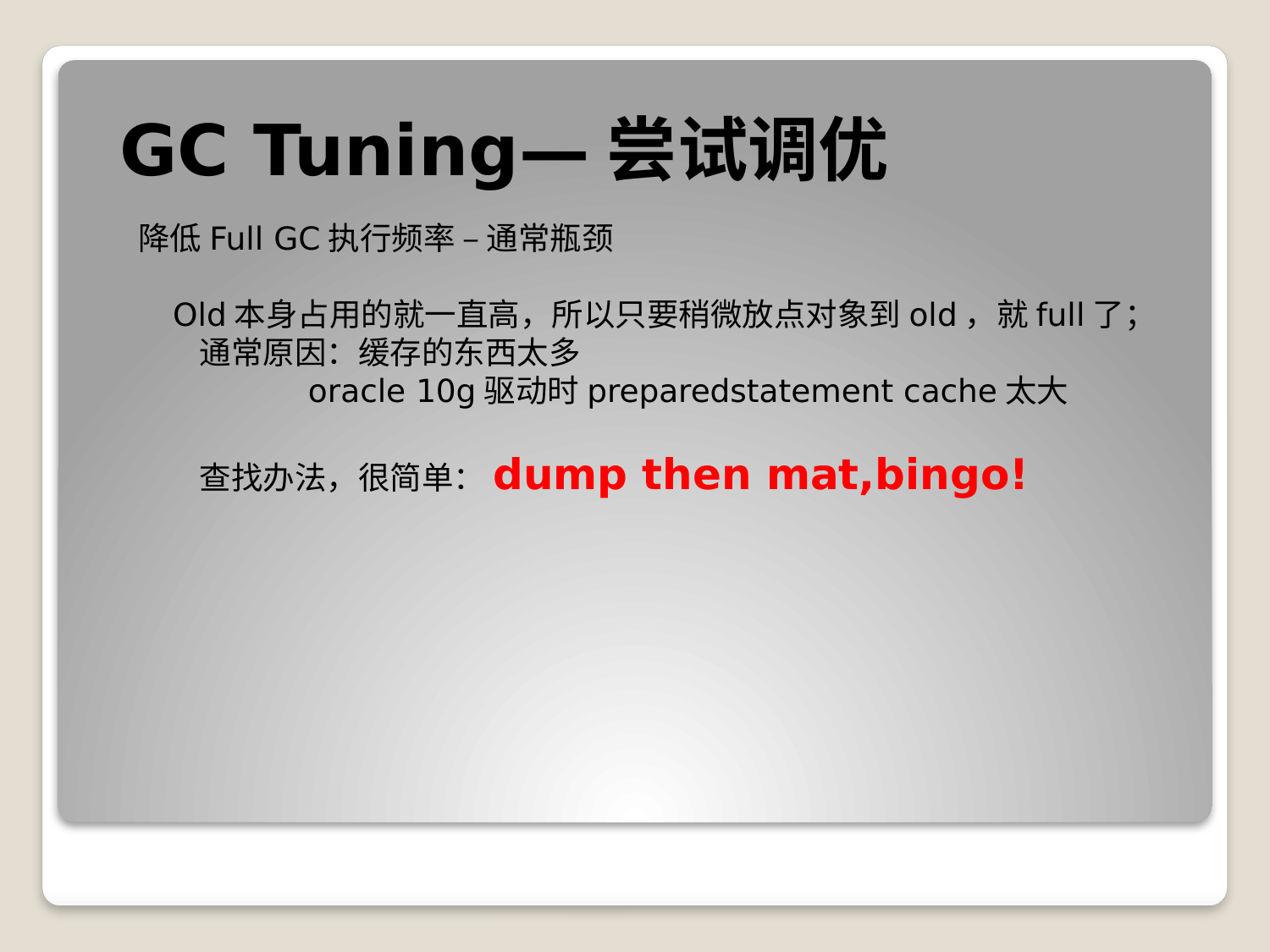

GC Tuning—尝试调优
    降低Full GC执行频率 – 通常瓶颈
       Old本身占用的就一直高，所以只要稍微放点对象到old，就full了；
       通常原因：缓存的东西太多
                     oracle 10g驱动时preparedstatement cache太大
       查找办法，很简单：dump then mat,bingo!